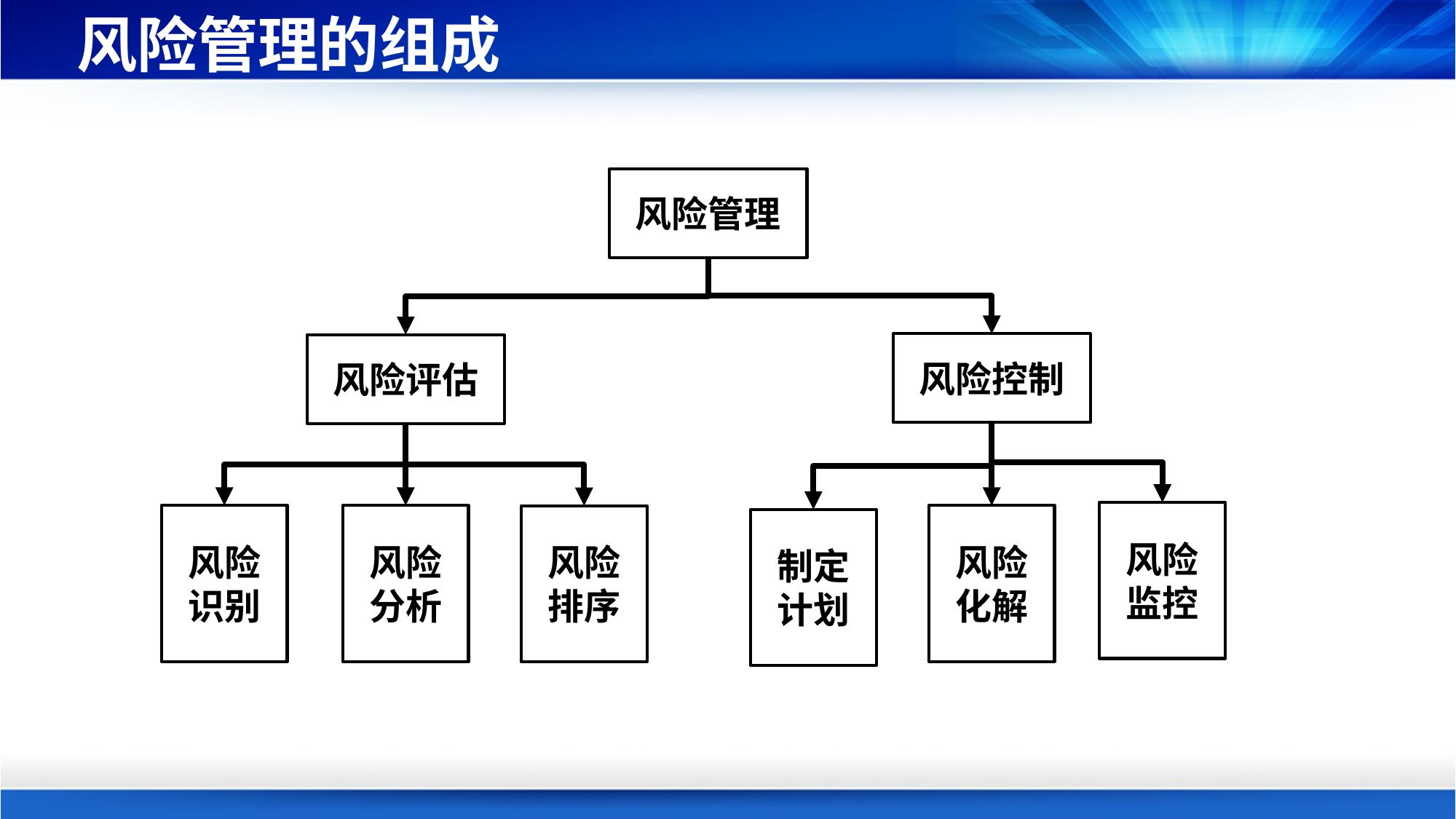

# 风险管理的组成

风险管理
风险控制
风险评估
风险监控
风险识别
风险分析
风险化解
风险排序
制定计划